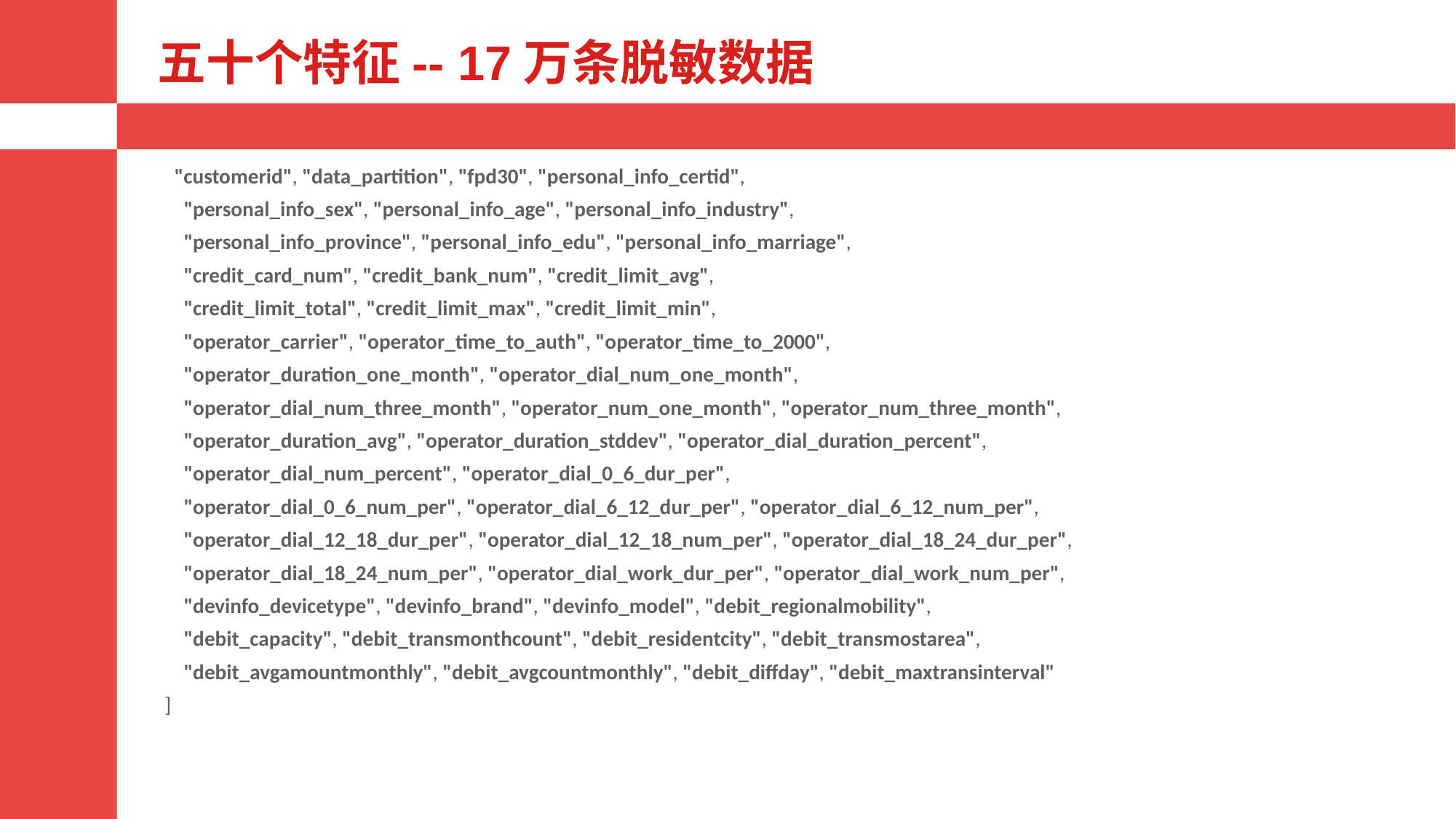

# 五十个特征-- 17万条脱敏数据
  "customerid", "data_partition", "fpd30", "personal_info_certid",
    "personal_info_sex", "personal_info_age", "personal_info_industry",
    "personal_info_province", "personal_info_edu", "personal_info_marriage",
    "credit_card_num", "credit_bank_num", "credit_limit_avg",
    "credit_limit_total", "credit_limit_max", "credit_limit_min",
    "operator_carrier", "operator_time_to_auth", "operator_time_to_2000",
    "operator_duration_one_month", "operator_dial_num_one_month",
    "operator_dial_num_three_month", "operator_num_one_month", "operator_num_three_month",
    "operator_duration_avg", "operator_duration_stddev", "operator_dial_duration_percent",
    "operator_dial_num_percent", "operator_dial_0_6_dur_per",
    "operator_dial_0_6_num_per", "operator_dial_6_12_dur_per", "operator_dial_6_12_num_per",
    "operator_dial_12_18_dur_per", "operator_dial_12_18_num_per", "operator_dial_18_24_dur_per",
    "operator_dial_18_24_num_per", "operator_dial_work_dur_per", "operator_dial_work_num_per",
    "devinfo_devicetype", "devinfo_brand", "devinfo_model", "debit_regionalmobility",
    "debit_capacity", "debit_transmonthcount", "debit_residentcity", "debit_transmostarea",
    "debit_avgamountmonthly", "debit_avgcountmonthly", "debit_diffday", "debit_maxtransinterval"
]